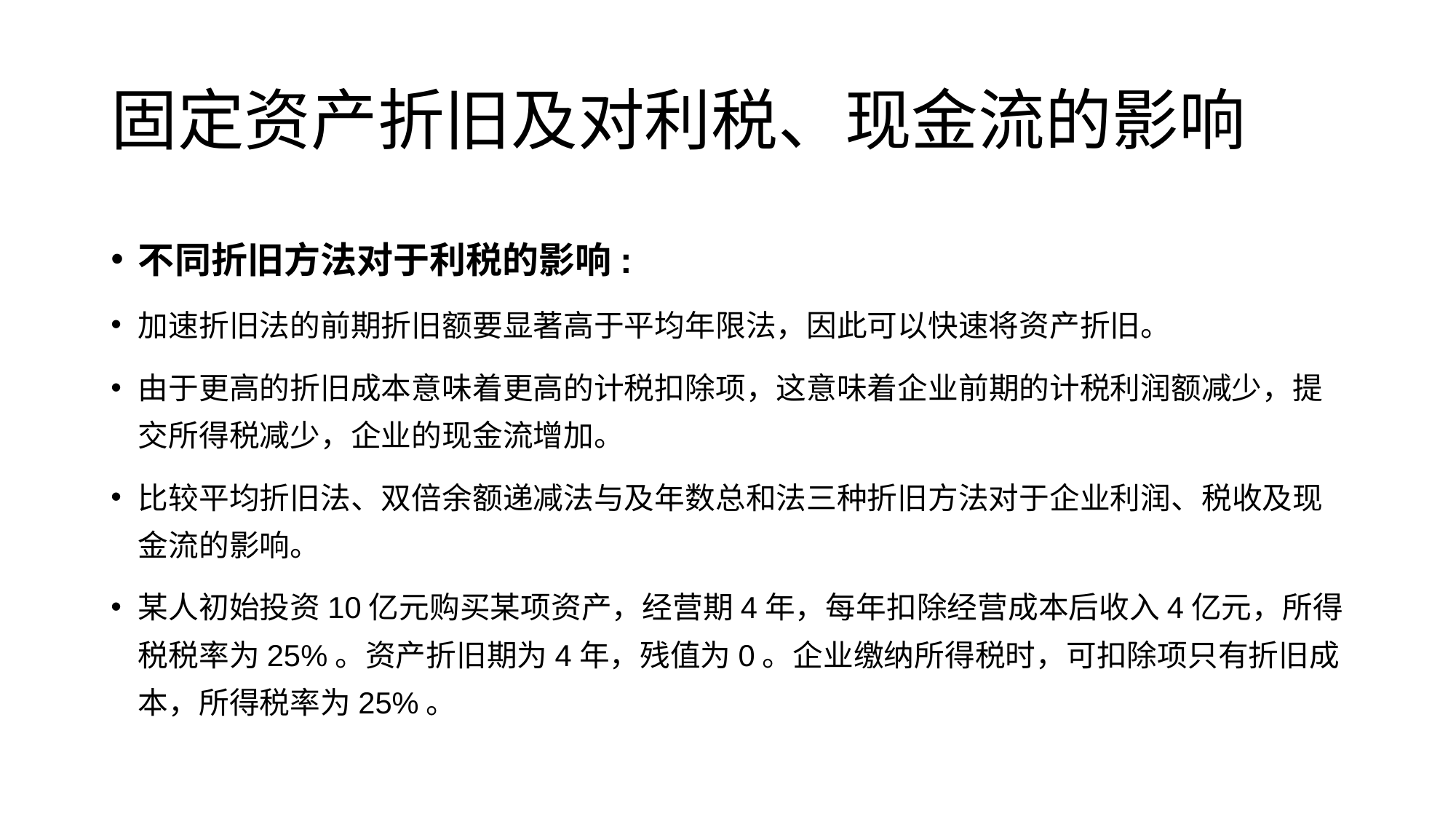

# 固定资产折旧及对利税、现金流的影响
不同折旧方法对于利税的影响:
加速折旧法的前期折旧额要显著高于平均年限法，因此可以快速将资产折旧。
由于更高的折旧成本意味着更高的计税扣除项，这意味着企业前期的计税利润额减少，提交所得税减少，企业的现金流增加。
比较平均折旧法、双倍余额递减法与及年数总和法三种折旧方法对于企业利润、税收及现金流的影响。
某人初始投资10亿元购买某项资产，经营期4年，每年扣除经营成本后收入4亿元，所得税税率为25%。资产折旧期为4年，残值为0。企业缴纳所得税时，可扣除项只有折旧成本，所得税率为25%。